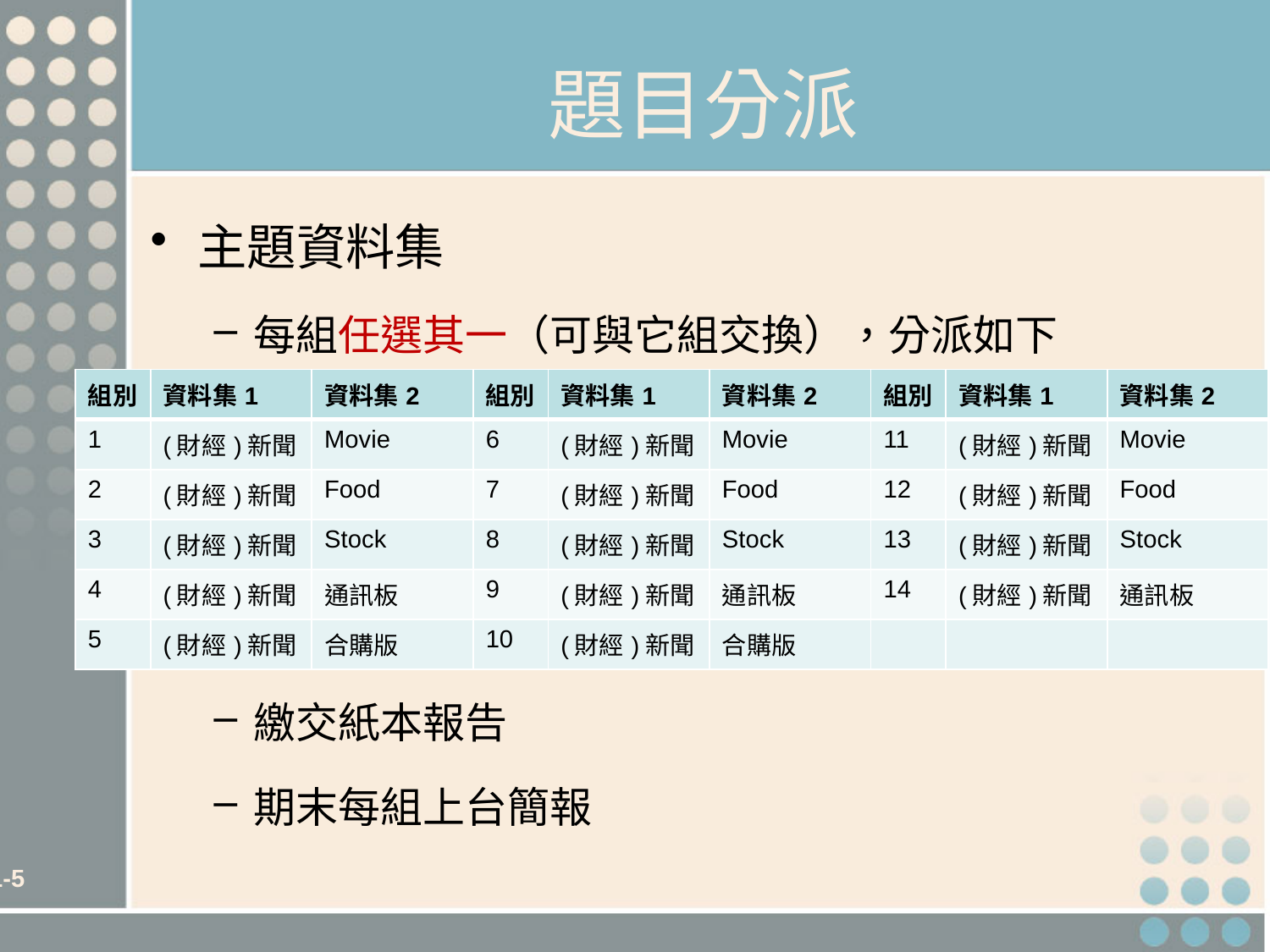

# 題目分派
主題資料集
每組任選其一（可與它組交換），分派如下

繳交紙本報告
期末每組上台簡報
| 組別 | 資料集1 | 資料集2 | 組別 | 資料集1 | 資料集2 | 組別 | 資料集1 | 資料集2 |
| --- | --- | --- | --- | --- | --- | --- | --- | --- |
| 1 | (財經)新聞 | Movie | 6 | (財經)新聞 | Movie | 11 | (財經)新聞 | Movie |
| 2 | (財經)新聞 | Food | 7 | (財經)新聞 | Food | 12 | (財經)新聞 | Food |
| 3 | (財經)新聞 | Stock | 8 | (財經)新聞 | Stock | 13 | (財經)新聞 | Stock |
| 4 | (財經)新聞 | 通訊板 | 9 | (財經)新聞 | 通訊板 | 14 | (財經)新聞 | 通訊板 |
| 5 | (財經)新聞 | 合購版 | 10 | (財經)新聞 | 合購版 |  |  |  |